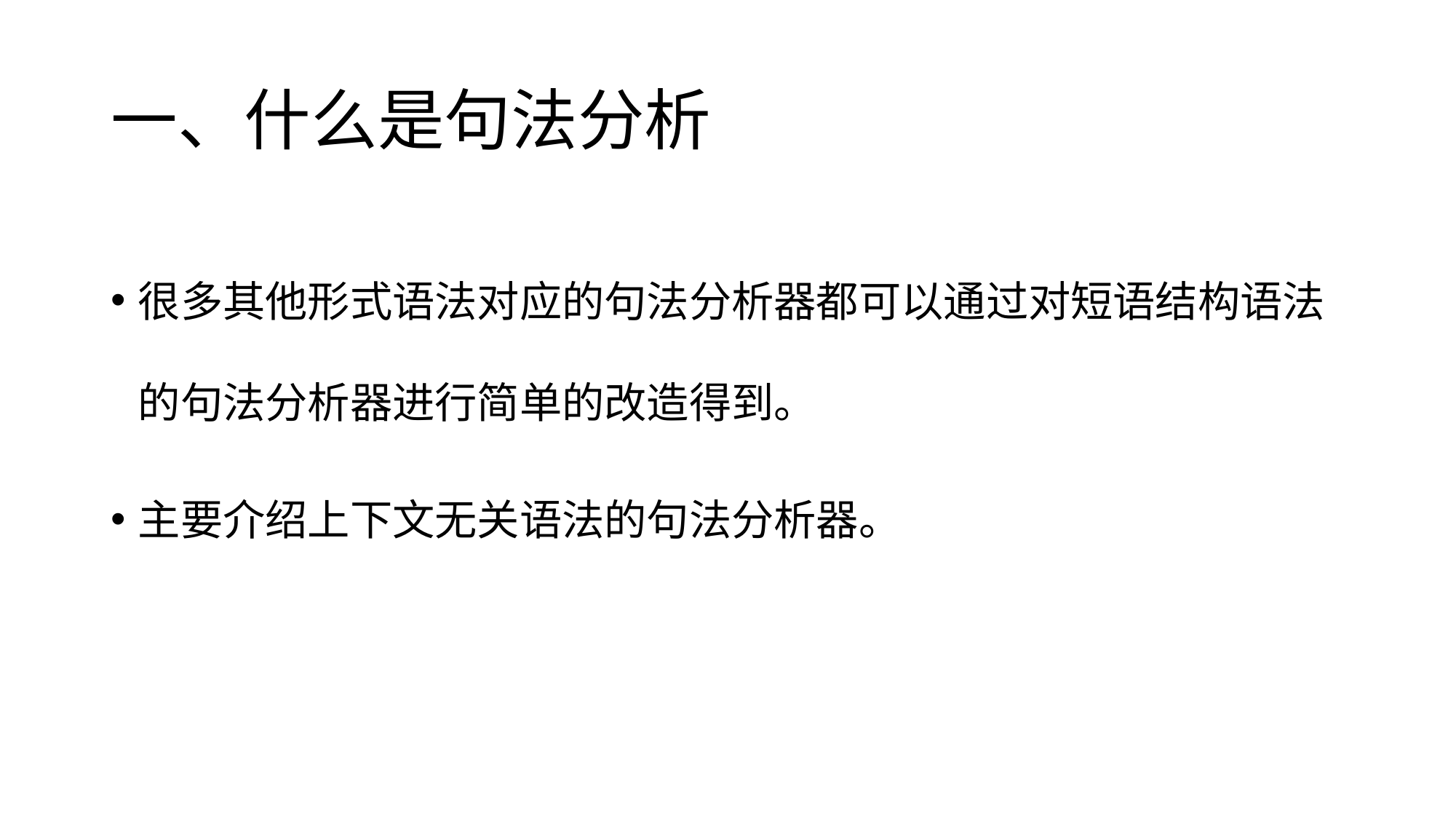

# 一、什么是句法分析
很多其他形式语法对应的句法分析器都可以通过对短语结构语法的句法分析器进行简单的改造得到。
主要介绍上下文无关语法的句法分析器。